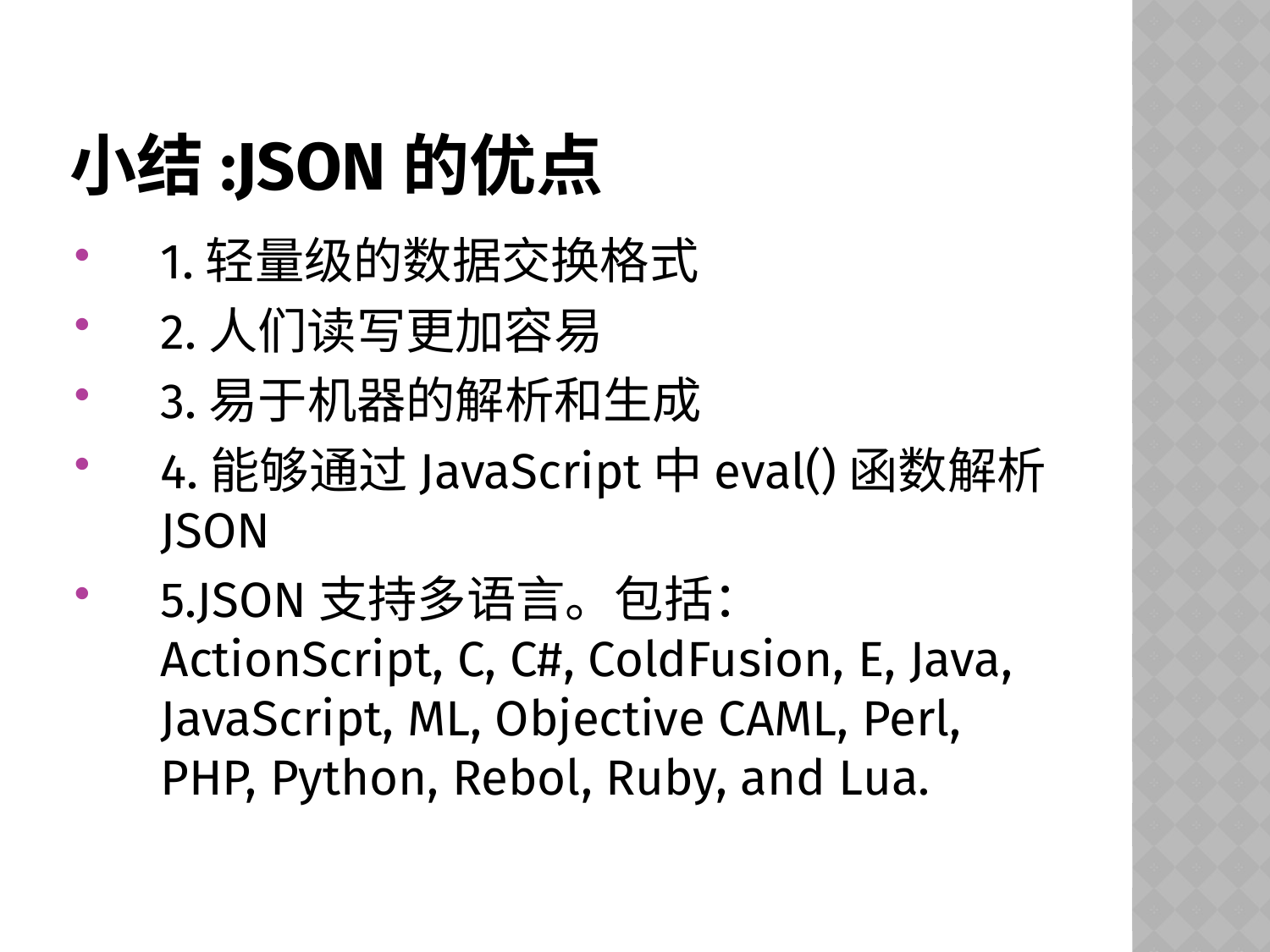

# 小结:JSON的优点
1.轻量级的数据交换格式
2.人们读写更加容易
3.易于机器的解析和生成
4.能够通过JavaScript中eval()函数解析JSON
5.JSON支持多语言。包括：ActionScript, C, C#, ColdFusion, E, Java, JavaScript, ML, Objective CAML, Perl, PHP, Python, Rebol, Ruby, and Lua.